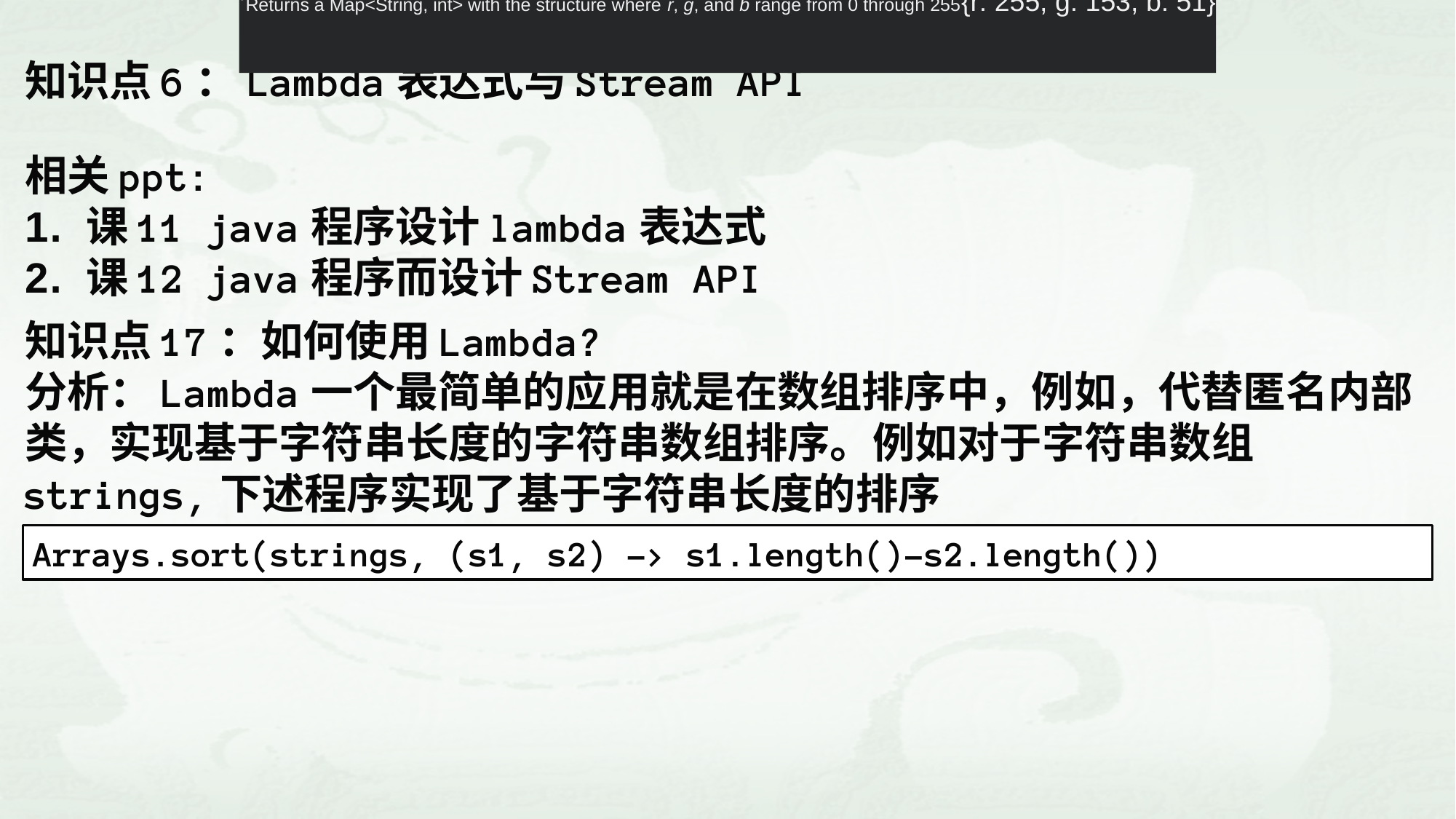

Returns a Map<String, int> with the structure where r, g, and b range from 0 through 255{r: 255, g: 153, b: 51}

知识点6：Lambda表达式与Stream API
相关ppt:
课11 java程序设计lambda表达式
课12 java程序而设计Stream API
知识点17：如何使用Lambda?
分析：Lambda一个最简单的应用就是在数组排序中，例如，代替匿名内部类，实现基于字符串长度的字符串数组排序。例如对于字符串数组strings,下述程序实现了基于字符串长度的排序
Arrays.sort(strings, (s1, s2) -> s1.length()-s2.length())